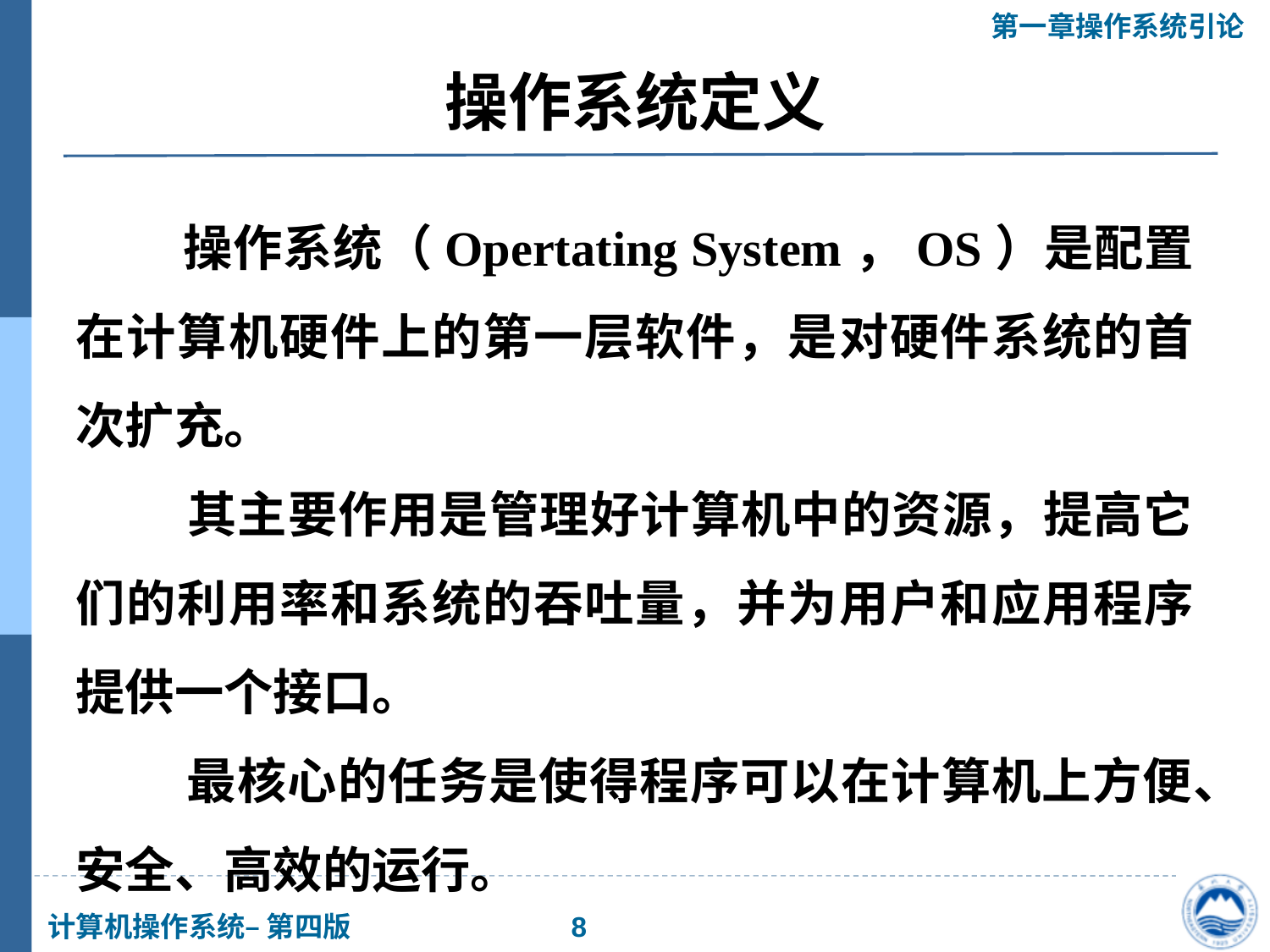

# 操作系统定义
        操作系统（Opertating System，OS）是配置在计算机硬件上的第一层软件，是对硬件系统的首次扩充。
        其主要作用是管理好计算机中的资源，提高它们的利用率和系统的吞吐量，并为用户和应用程序提供一个接口。
        最核心的任务是使得程序可以在计算机上方便、安全、高效的运行。